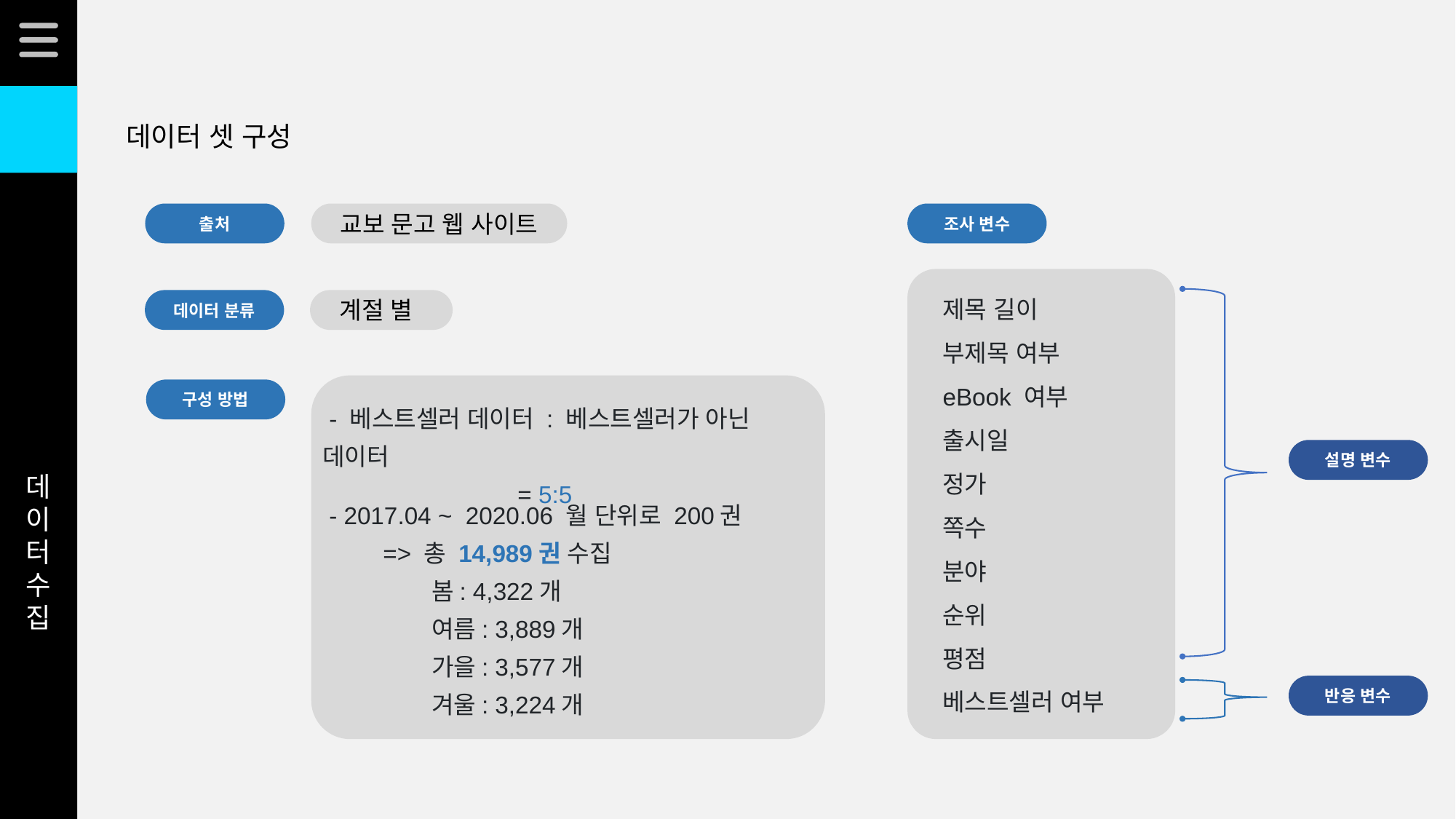

데이터 셋 구성
출처

교보 문고 웹 사이트
조사 변수

제목 길이
부제목 여부
eBook 여부
출시일
정가
쪽수
분야
순위
평점
베스트셀러 여부

계절 별
데이터 분류

구성 방법
 - 베스트셀러 데이터 : 베스트셀러가 아닌 데이터
                             = 5:5
설명 변수
데이터
수집
 - 2017.04 ~  2020.06 월 단위로 200권
         => 총 14,989권 수집
	봄: 4,322개
	여름: 3,889개
	가을: 3,577개
	겨울: 3,224개
반응 변수